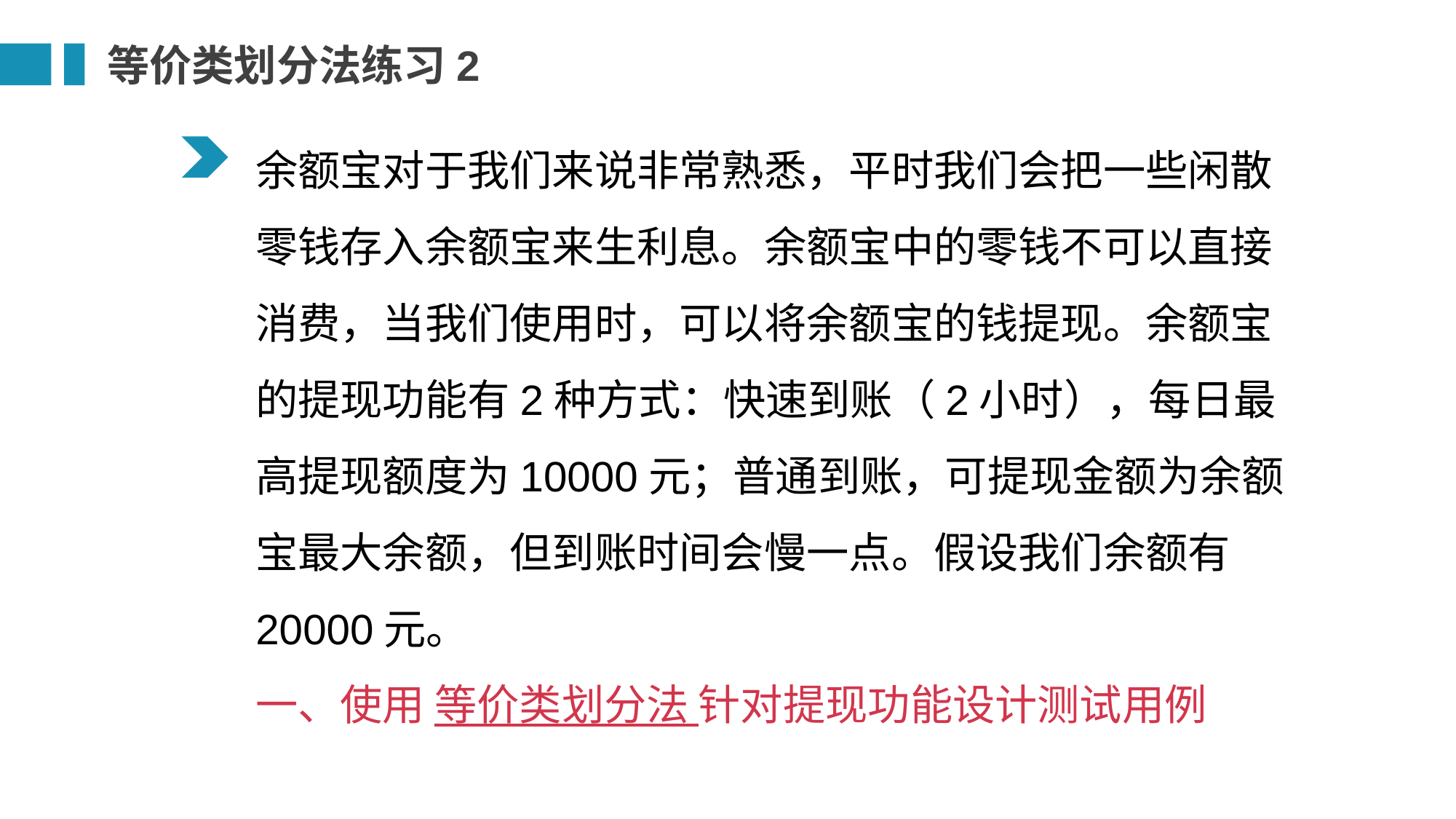

等价类划分法练习2

余额宝对于我们来说非常熟悉，平时我们会把一些闲散零钱存入余额宝来生利息。余额宝中的零钱不可以直接消费，当我们使用时，可以将余额宝的钱提现。余额宝的提现功能有2种方式：快速到账（2小时），每日最高提现额度为10000元；普通到账，可提现金额为余额宝最大余额，但到账时间会慢一点。假设我们余额有20000元。
一、使用 等价类划分法 针对提现功能设计测试用例

3